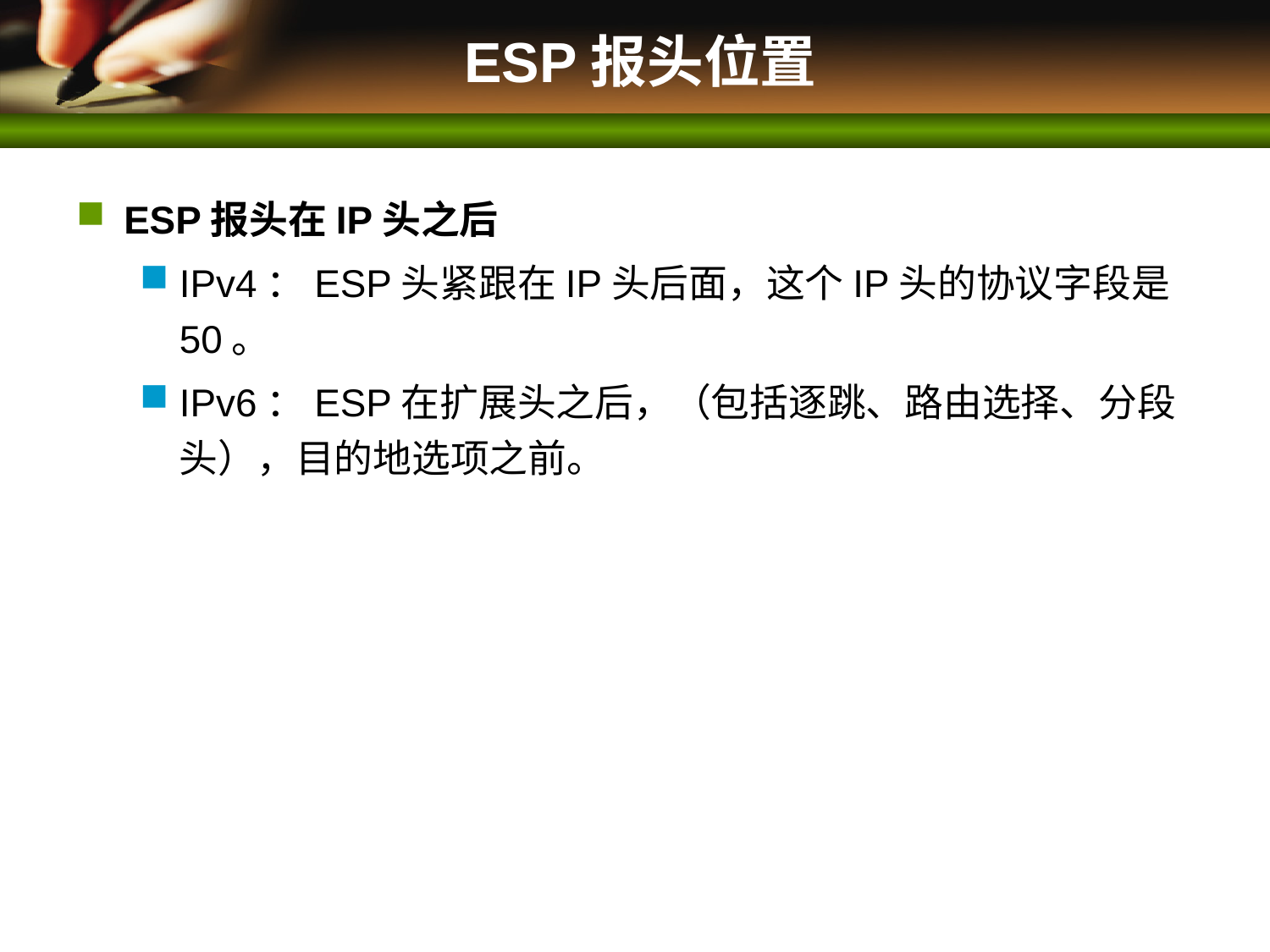

# ESP报头位置
ESP报头在IP头之后
IPv4：ESP头紧跟在IP头后面，这个IP头的协议字段是50。
IPv6：ESP在扩展头之后，（包括逐跳、路由选择、分段头），目的地选项之前。